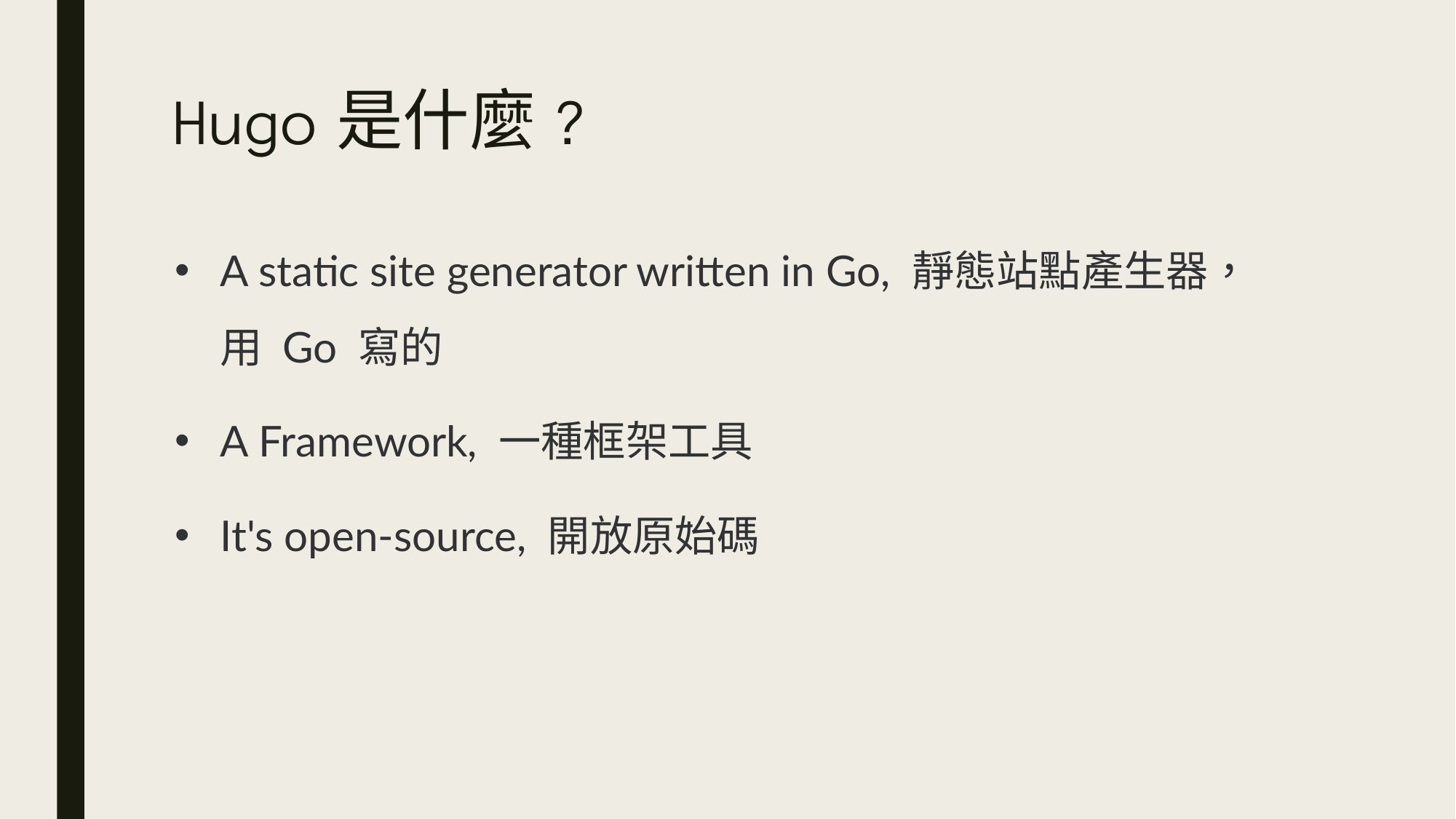

# Hugo是什麼?
A static site generator written in Go, 靜態站點產生器，用 Go 寫的
A Framework, 一種框架工具
It's open-source, 開放原始碼